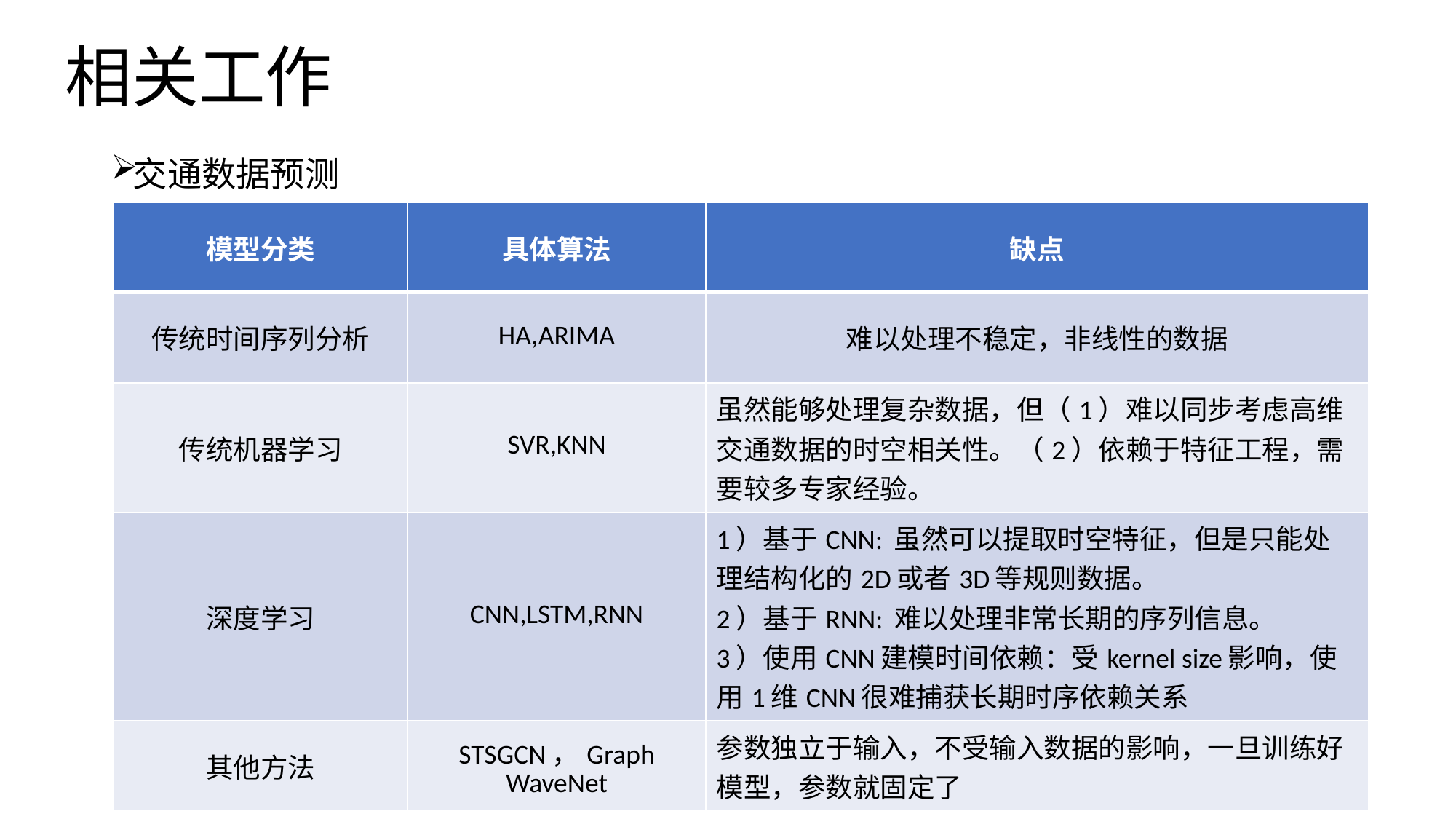

# 相关工作
交通数据预测
| 模型分类 | 具体算法 | 缺点 |
| --- | --- | --- |
| 传统时间序列分析 | HA,ARIMA | 难以处理不稳定，非线性的数据 |
| 传统机器学习 | SVR,KNN | 虽然能够处理复杂数据，但（1）难以同步考虑高维交通数据的时空相关性。（2）依赖于特征工程，需要较多专家经验。 |
| 深度学习 | CNN,LSTM,RNN | 1）基于CNN: 虽然可以提取时空特征，但是只能处理结构化的2D或者3D等规则数据。 2）基于RNN: 难以处理非常长期的序列信息。 3）使用CNN建模时间依赖：受kernel size影响，使用1维CNN很难捕获长期时序依赖关系 |
| 其他方法 | STSGCN，Graph WaveNet | 参数独立于输入，不受输入数据的影响，一旦训练好模型，参数就固定了 |